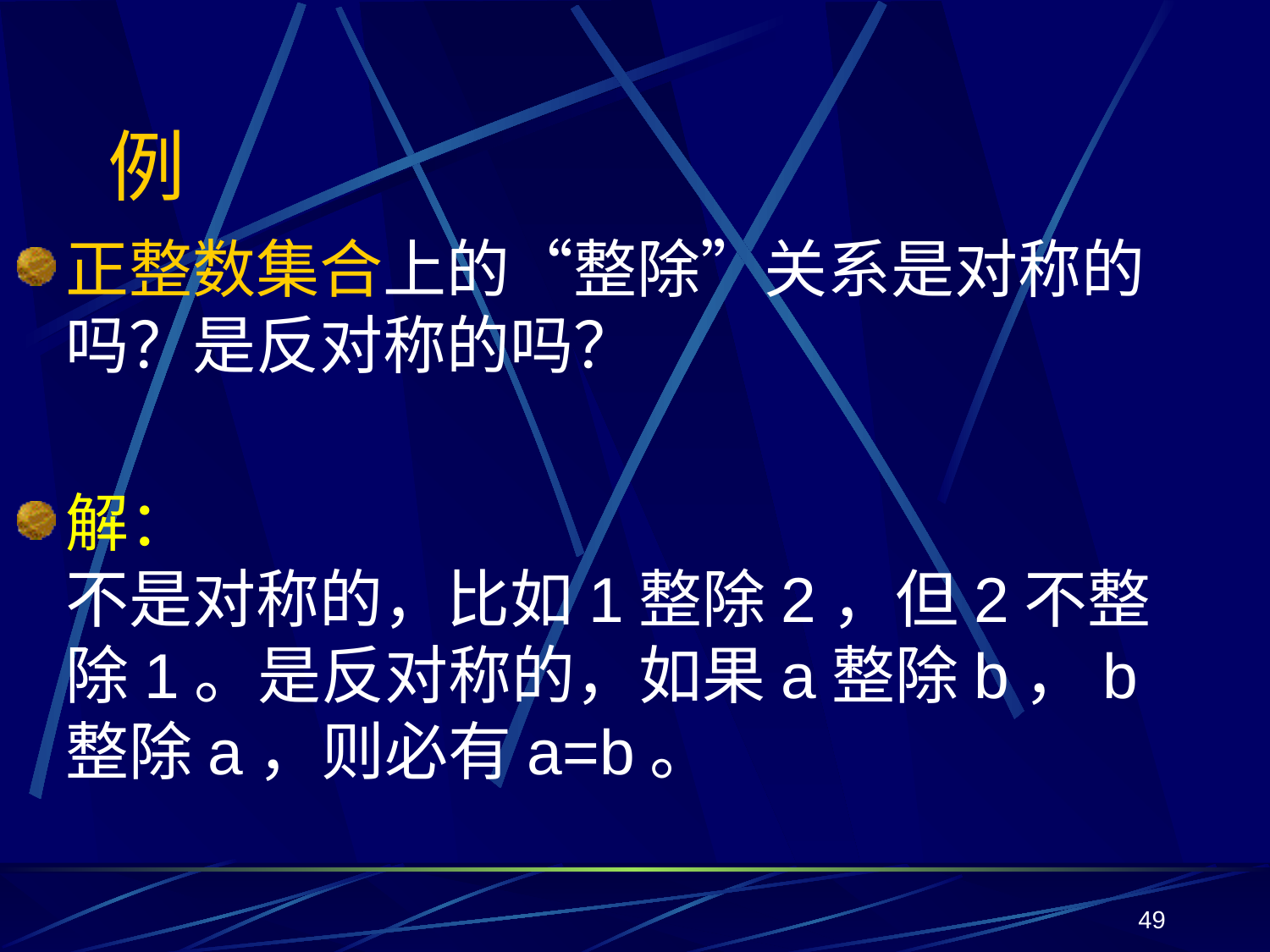

# 例
正整数集合上的“整除”关系是对称的吗？是反对称的吗？

解：
不是对称的，比如1整除2，但2不整除1。是反对称的，如果a整除b，b整除a，则必有a=b。
49